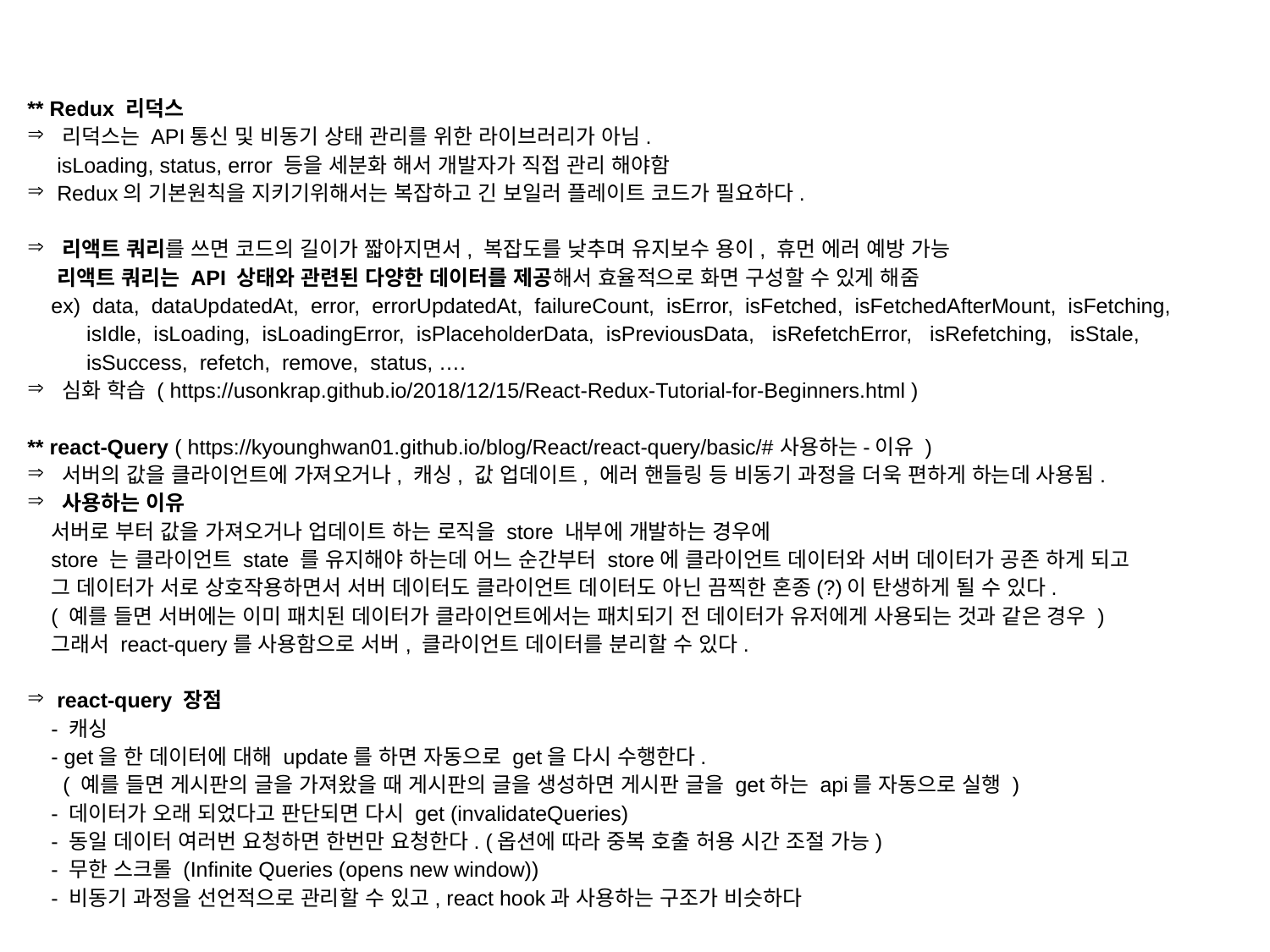

** Redux 리덕스
 리덕스는 API통신 및 비동기 상태 관리를 위한 라이브러리가 아님.
 isLoading, status, error 등을 세분화 해서 개발자가 직접 관리 해야함
 Redux의 기본원칙을 지키기위해서는 복잡하고 긴 보일러 플레이트 코드가 필요하다.
 리액트 쿼리를 쓰면 코드의 길이가 짧아지면서, 복잡도를 낮추며 유지보수 용이, 휴먼 에러 예방 가능
 리액트 쿼리는 API 상태와 관련된 다양한 데이터를 제공해서 효율적으로 화면 구성할 수 있게 해줌
ex)  data,  dataUpdatedAt,  error,  errorUpdatedAt,  failureCount,  isError,  isFetched,  isFetchedAfterMount,  isFetching,
      isIdle,  isLoading,  isLoadingError,  isPlaceholderData,  isPreviousData,   isRefetchError,   isRefetching,   isStale,
      isSuccess,  refetch,  remove,  status, ….
 심화 학습 ( https://usonkrap.github.io/2018/12/15/React-Redux-Tutorial-for-Beginners.html )

** react-Query ( https://kyounghwan01.github.io/blog/React/react-query/basic/#사용하는-이유 )
 서버의 값을 클라이언트에 가져오거나, 캐싱, 값 업데이트, 에러 핸들링 등 비동기 과정을 더욱 편하게 하는데 사용됨.
 사용하는 이유
서버로 부터 값을 가져오거나 업데이트 하는 로직을 store 내부에 개발하는 경우에
store 는 클라이언트 state 를 유지해야 하는데 어느 순간부터 store에 클라이언트 데이터와 서버 데이터가 공존 하게 되고
그 데이터가 서로 상호작용하면서 서버 데이터도 클라이언트 데이터도 아닌 끔찍한 혼종(?)이 탄생하게 될 수 있다.
( 예를 들면 서버에는 이미 패치된 데이터가 클라이언트에서는 패치되기 전 데이터가 유저에게 사용되는 것과 같은 경우 )
그래서 react-query를 사용함으로 서버, 클라이언트 데이터를 분리할 수 있다.

 react-query 장점
- 캐싱
- get을 한 데이터에 대해 update를 하면 자동으로 get을 다시 수행한다.
  ( 예를 들면 게시판의 글을 가져왔을 때 게시판의 글을 생성하면 게시판 글을 get하는 api를 자동으로 실행 )
- 데이터가 오래 되었다고 판단되면 다시 get (invalidateQueries)
- 동일 데이터 여러번 요청하면 한번만 요청한다. (옵션에 따라 중복 호출 허용 시간 조절 가능)
- 무한 스크롤 (Infinite Queries (opens new window))
- 비동기 과정을 선언적으로 관리할 수 있고, react hook과 사용하는 구조가 비슷하다
17